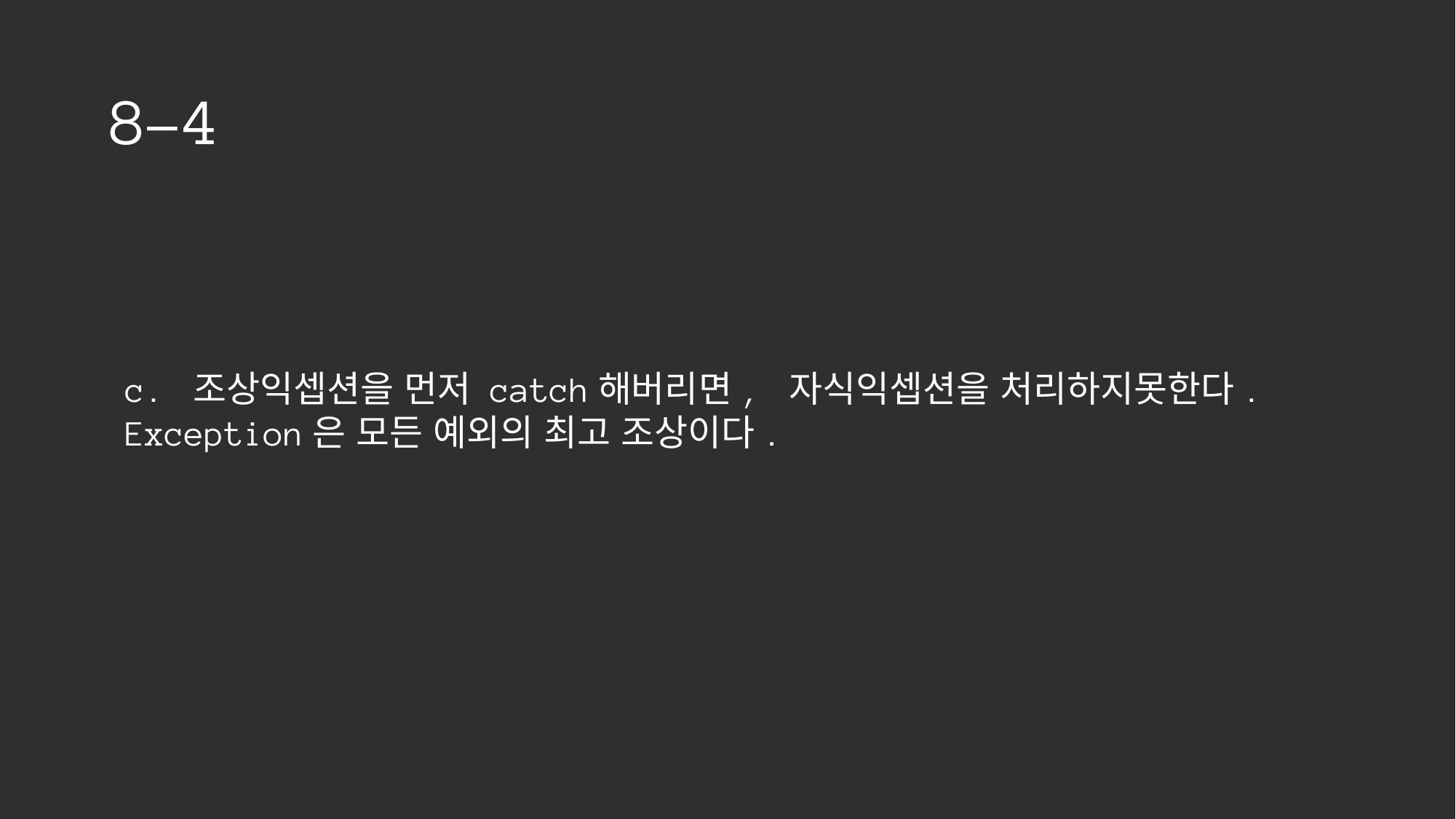

# 8-4
c. 조상익셉션을 먼저 catch해버리면, 자식익셉션을 처리하지못한다.
Exception은 모든 예외의 최고 조상이다.